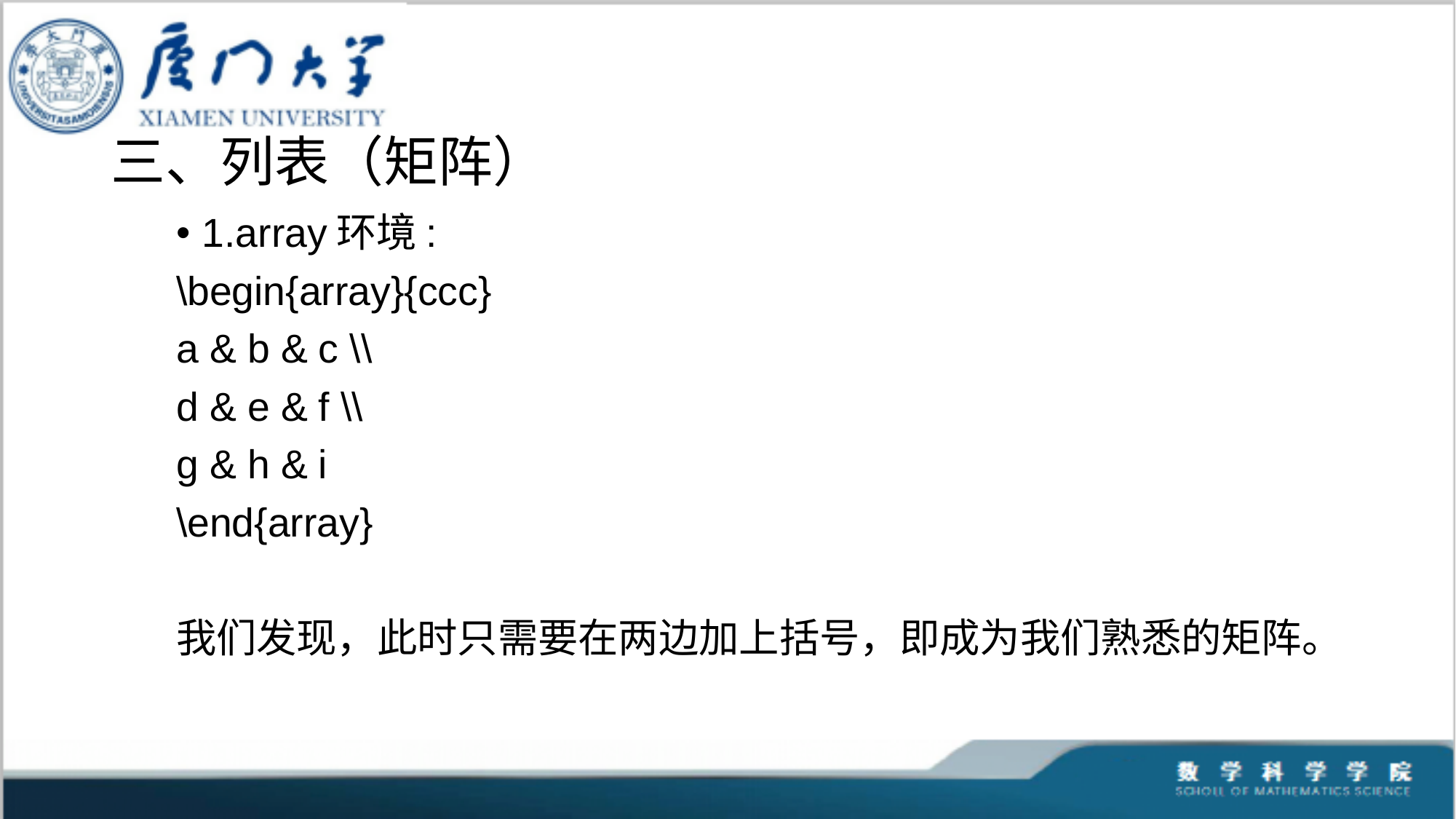

# 三、列表（矩阵）
1.array环境:
\begin{array}{ccc}
a & b & c \\
d & e & f \\
g & h & i
\end{array}

我们发现，此时只需要在两边加上括号，即成为我们熟悉的矩阵。